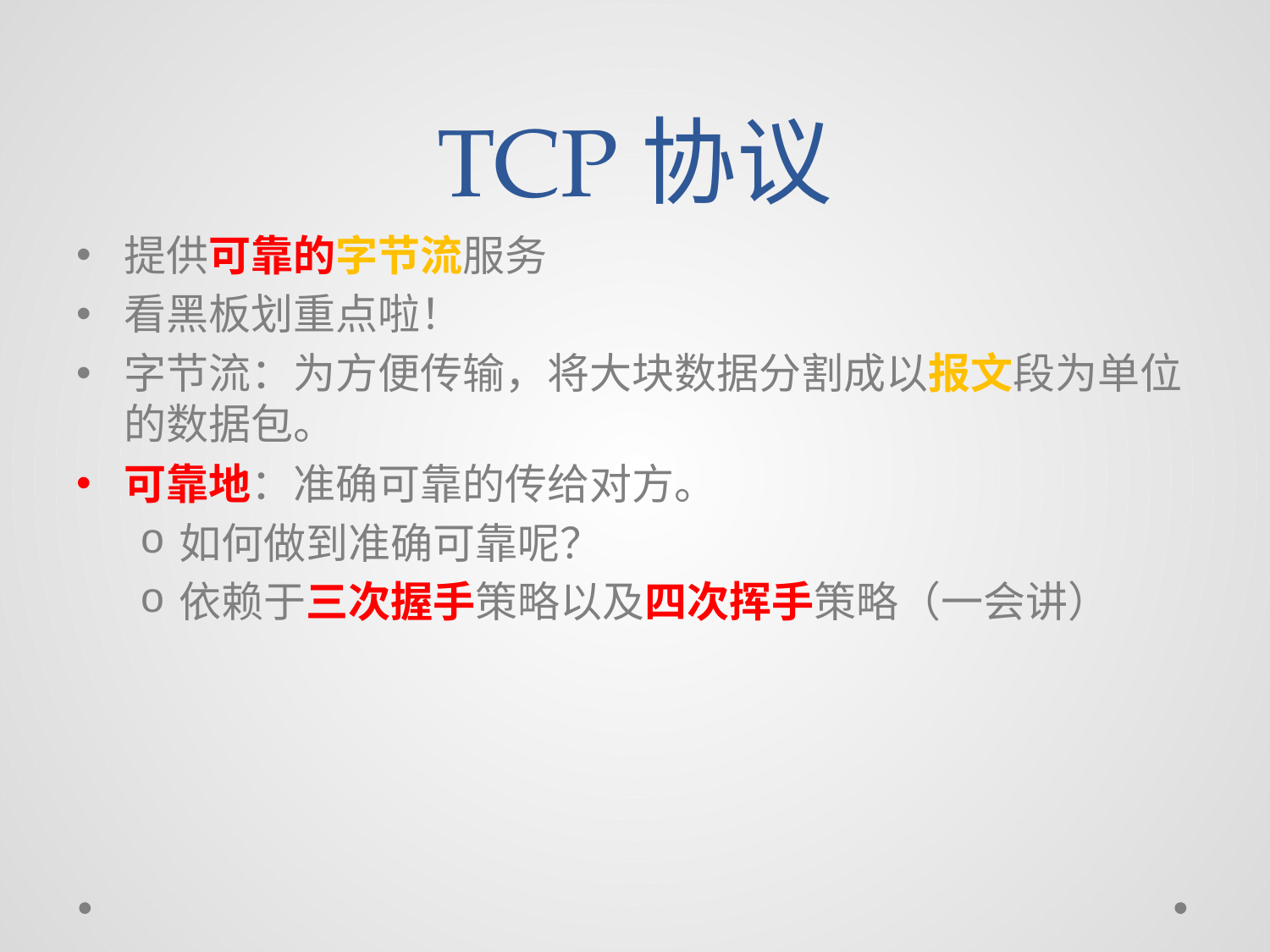

# TCP协议
提供可靠的字节流服务
看黑板划重点啦！
字节流：为方便传输，将大块数据分割成以报文段为单位的数据包。
可靠地：准确可靠的传给对方。
如何做到准确可靠呢？
依赖于三次握手策略以及四次挥手策略（一会讲）